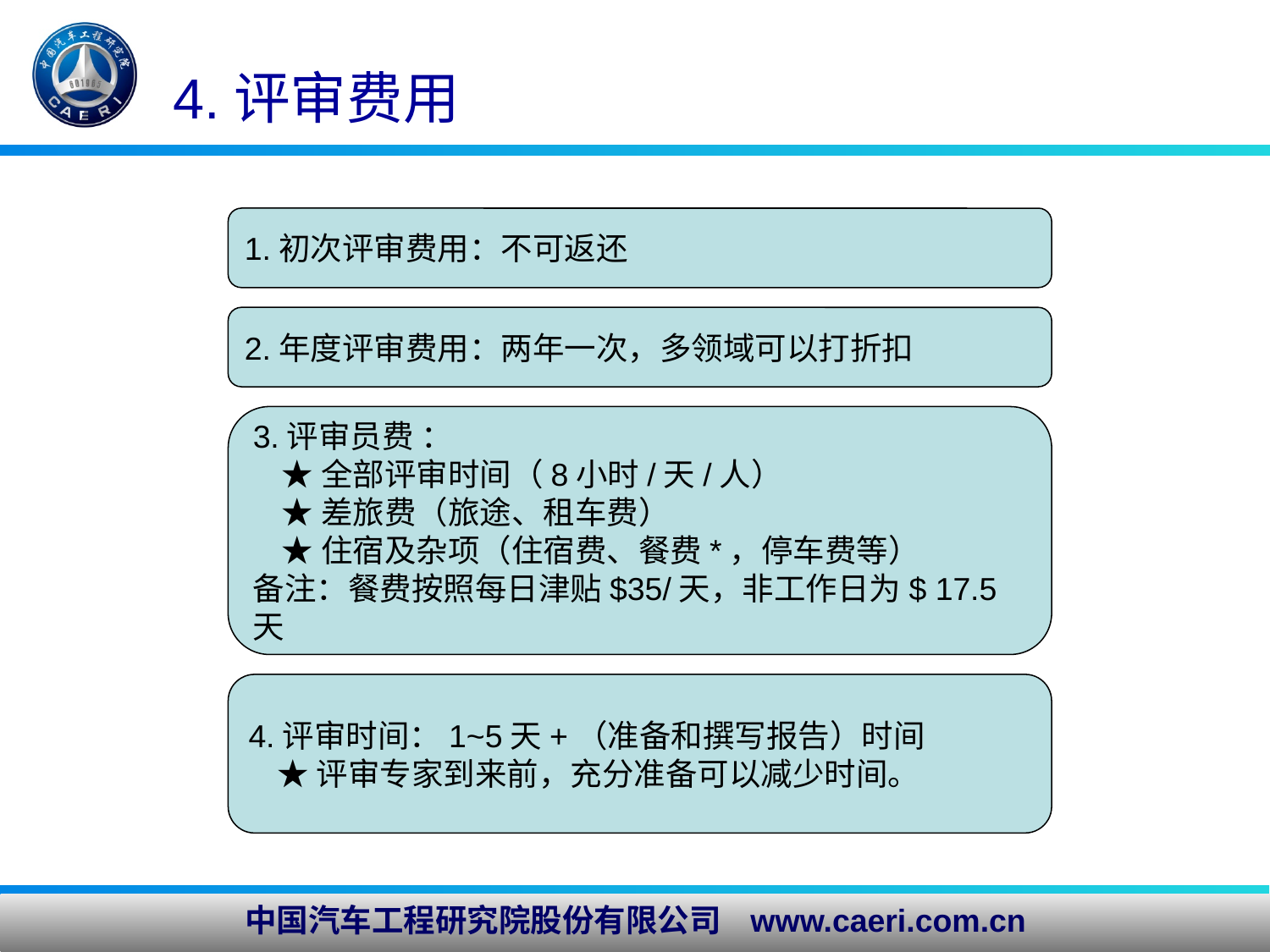

4.评审费用
1.初次评审费用：不可返还
2.年度评审费用：两年一次，多领域可以打折扣

3.评审员费 ：
    ★全部评审时间（8小时/天/人）
    ★差旅费（旅途、租车费）
    ★住宿及杂项（住宿费、餐费*，停车费等）
备注：餐费按照每日津贴$35/天，非工作日为$ 17.5天

4.评审时间：1~5天+（准备和撰写报告）时间
    ★评审专家到来前，充分准备可以减少时间。